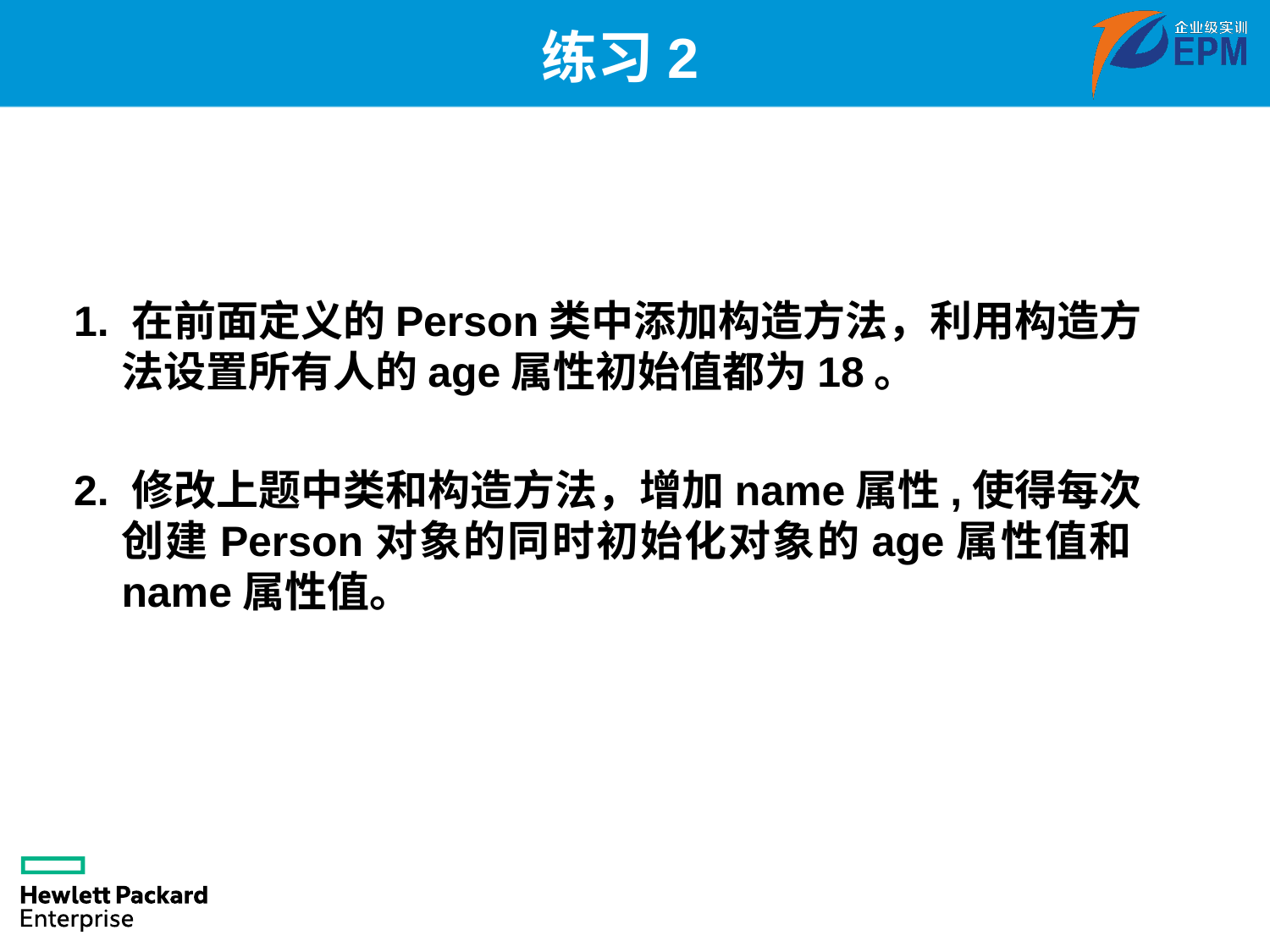

# 练习2
1. 在前面定义的Person类中添加构造方法，利用构造方法设置所有人的age属性初始值都为18。

2. 修改上题中类和构造方法，增加name属性,使得每次创建Person对象的同时初始化对象的age属性值和name属性值。